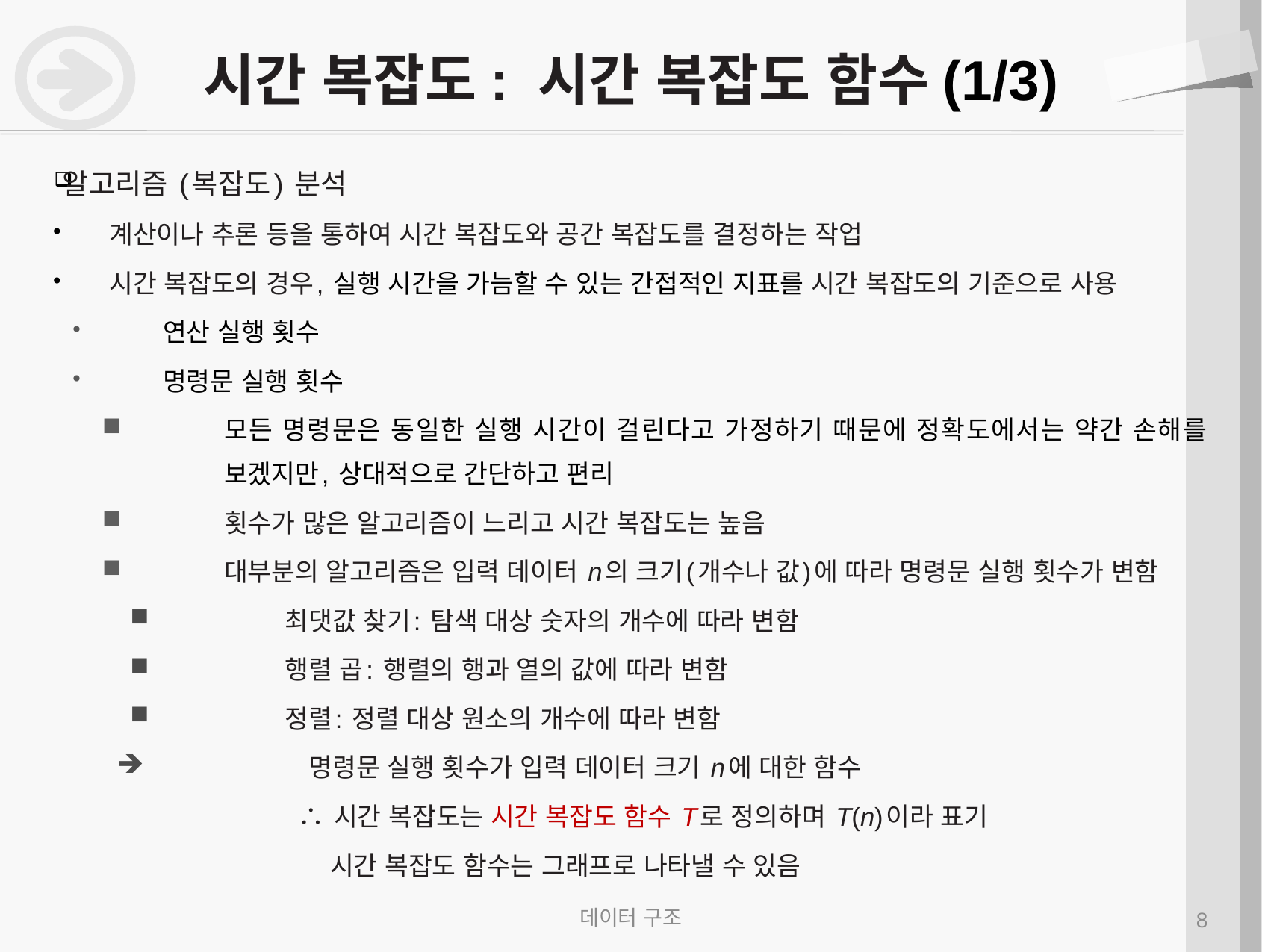

# 시간 복잡도: 시간 복잡도 함수(1/3)
알고리즘 (복잡도) 분석
계산이나 추론 등을 통하여 시간 복잡도와 공간 복잡도를 결정하는 작업
시간 복잡도의 경우, 실행 시간을 가늠할 수 있는 간접적인 지표를 시간 복잡도의 기준으로 사용
연산 실행 횟수
명령문 실행 횟수
모든 명령문은 동일한 실행 시간이 걸린다고 가정하기 때문에 정확도에서는 약간 손해를 보겠지만, 상대적으로 간단하고 편리
횟수가 많은 알고리즘이 느리고 시간 복잡도는 높음
대부분의 알고리즘은 입력 데이터 n의 크기(개수나 값)에 따라 명령문 실행 횟수가 변함
최댓값 찾기: 탐색 대상 숫자의 개수에 따라 변함
행렬 곱: 행렬의 행과 열의 값에 따라 변함
정렬: 정렬 대상 원소의 개수에 따라 변함
명령문 실행 횟수가 입력 데이터 크기 n에 대한 함수
      ∴ 시간 복잡도는 시간 복잡도 함수 T로 정의하며 T(n)이라 표기
          시간 복잡도 함수는 그래프로 나타낼 수 있음

데이터 구조
8